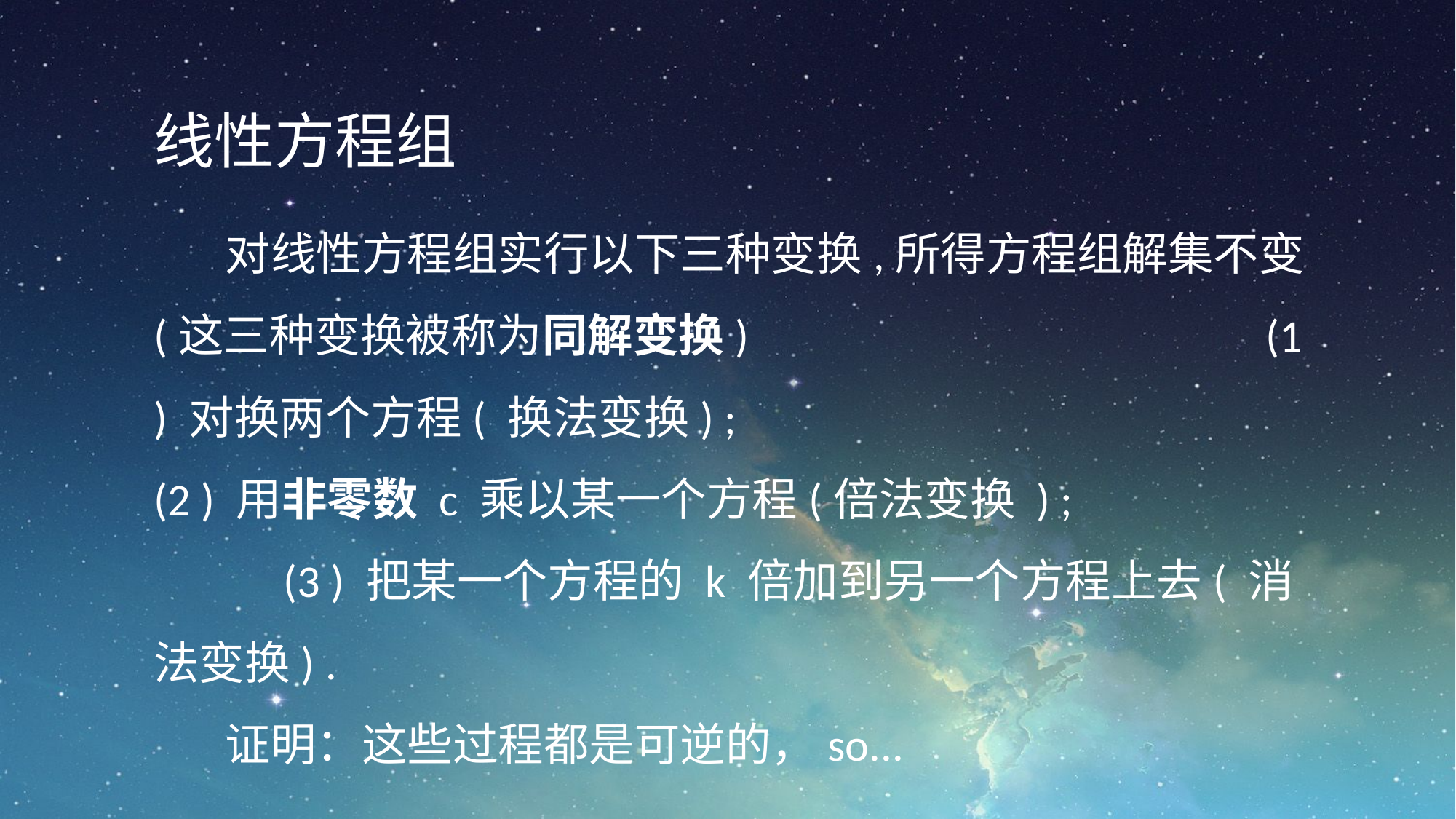

线性方程组
对线性方程组实行以下三种变换,所得方程组解集不变(这三种变换被称为同解变换)		       			  (1 ) 对换两个方程( 换法变换) ;					   (2 ) 用非零数 c 乘以某一个方程(倍法变换 ) ;			  (3 ) 把某一个方程的 k 倍加到另一个方程上去( 消法变换) .
证明：这些过程都是可逆的，so...